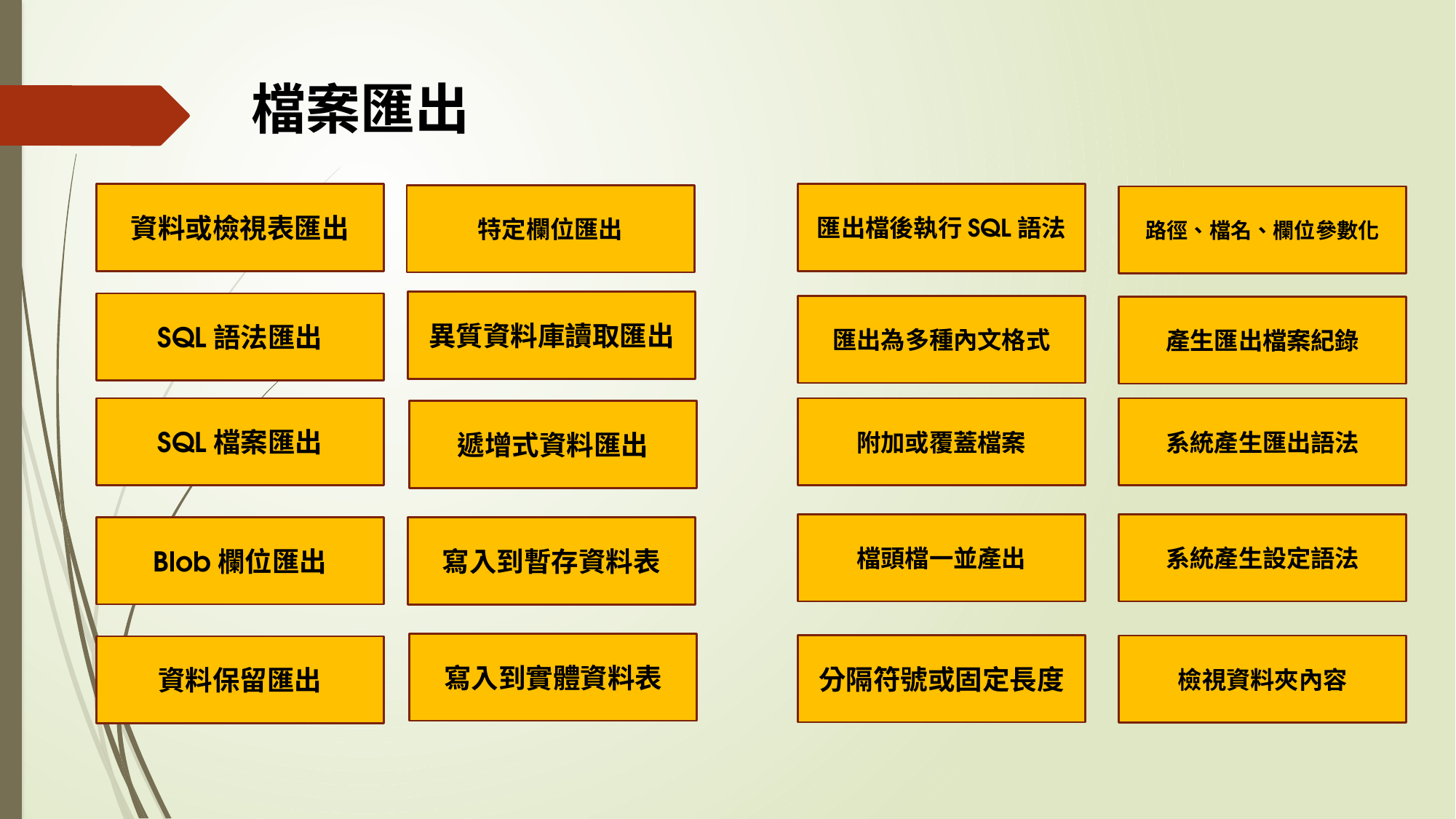

# 檔案匯出
資料或檢視表匯出
匯出檔後執行SQL語法
特定欄位匯出
路徑、檔名、欄位參數化
異質資料庫讀取匯出
SQL語法匯出
匯出為多種內文格式
產生匯出檔案紀錄
SQL檔案匯出
附加或覆蓋檔案
系統產生匯出語法
遞增式資料匯出
檔頭檔一並產出
系統產生設定語法
Blob欄位匯出
寫入到暫存資料表
寫入到實體資料表
分隔符號或固定長度
檢視資料夾內容
資料保留匯出